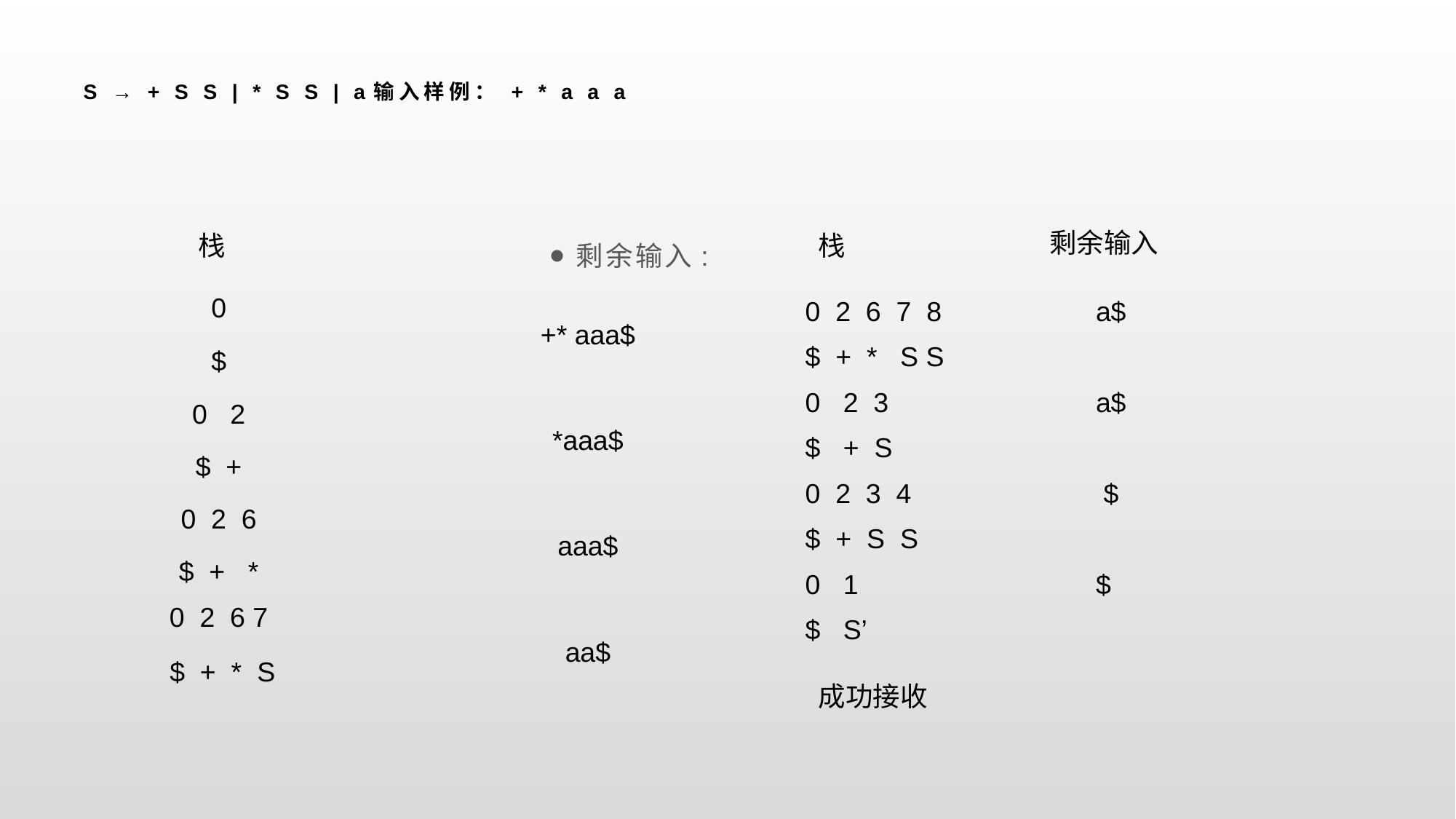

# S → + S S | * S S | a	输入样例： + * a a a
剩余输入
栈
剩余输入:

栈
|  |  |
| --- | --- |
| 0 | +\* aaa$ |
| $ |  |
| 0 2 | \*aaa$ |
| $ + |  |
| 0 2 6 | aaa$ |
| $ + \* |  |
| 0 2 6 7 | aa$ |
| $ + \* S |  |
| 0 2 6 7 8 | a$ |
| --- | --- |
| $ + \* S S |  |
| 0 2 3 | a$ |
| $ + S |  |
| 0 2 3 4 | $ |
| $ + S S |  |
| 0 1 | $ |
| $ S’ |  |
| 成功接收 |  |
| --- | --- |
|  |  |